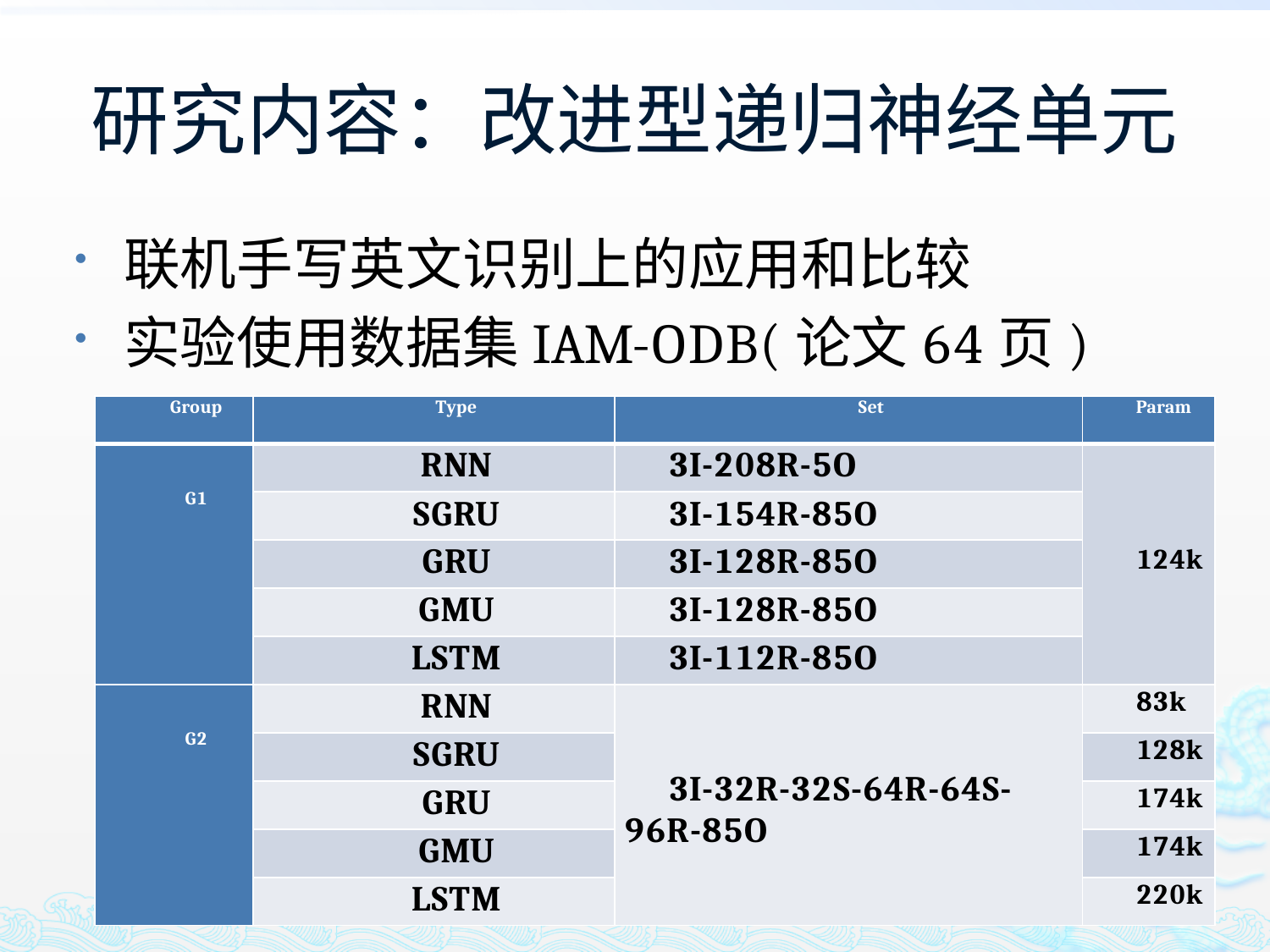

# 研究内容：改进型递归神经单元
联机手写英文识别上的应用和比较
实验使用数据集IAM-ODB(论文64页)
| Group | Type | Set | Param |
| --- | --- | --- | --- |
| G1 | RNN | 3I-208R-5O | 124k |
|  | SGRU | 3I-154R-85O |  |
|  | GRU | 3I-128R-85O |  |
|  | GMU | 3I-128R-85O |  |
|  | LSTM | 3I-112R-85O |  |
| G2 | RNN | 3I-32R-32S-64R-64S-96R-85O | 83k |
|  | SGRU |  | 128k |
|  | GRU |  | 174k |
|  | GMU |  | 174k |
|  | LSTM |  | 220k |